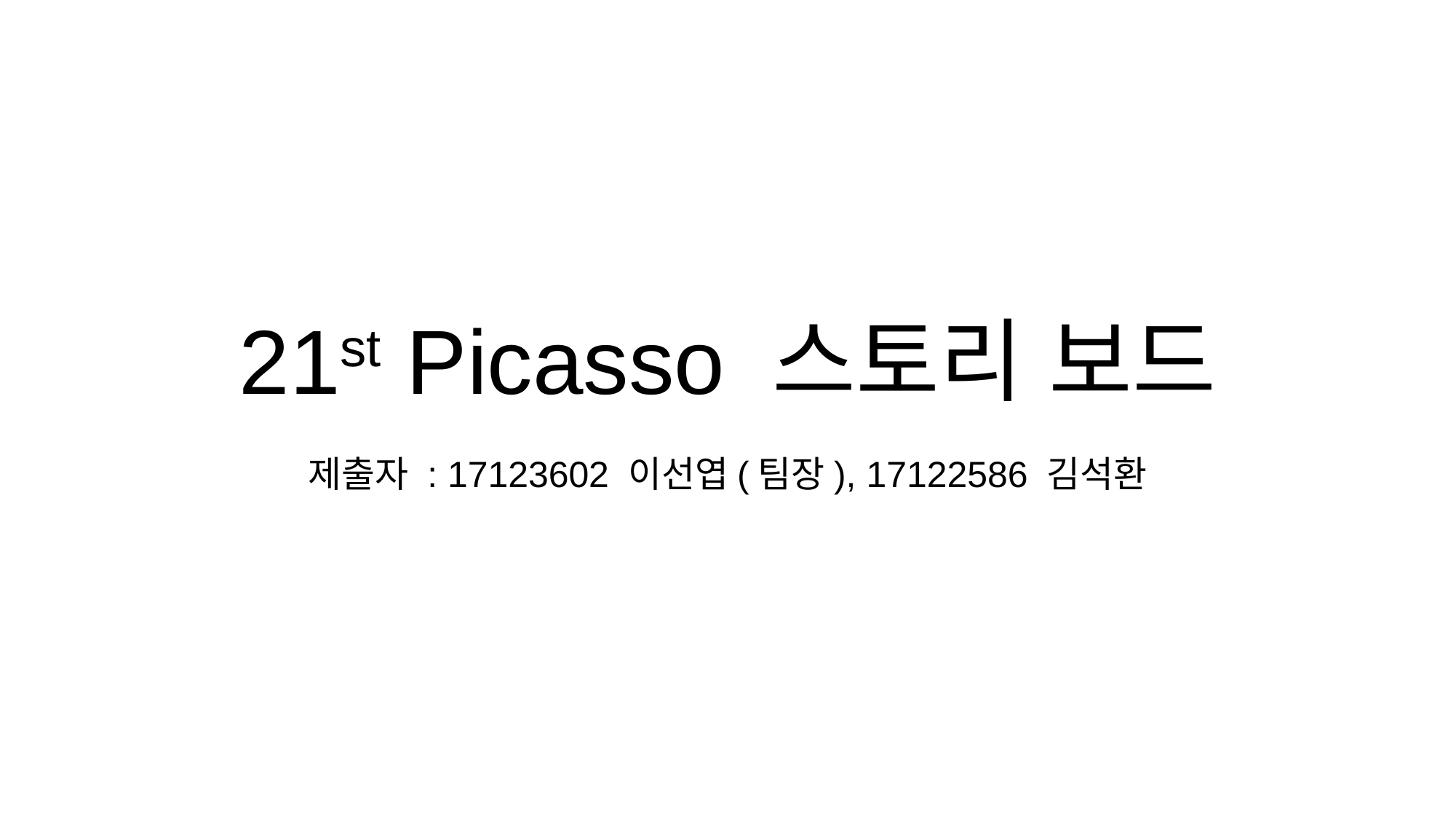

# 21st Picasso 스토리 보드
제출자 : 17123602 이선엽(팀장), 17122586 김석환